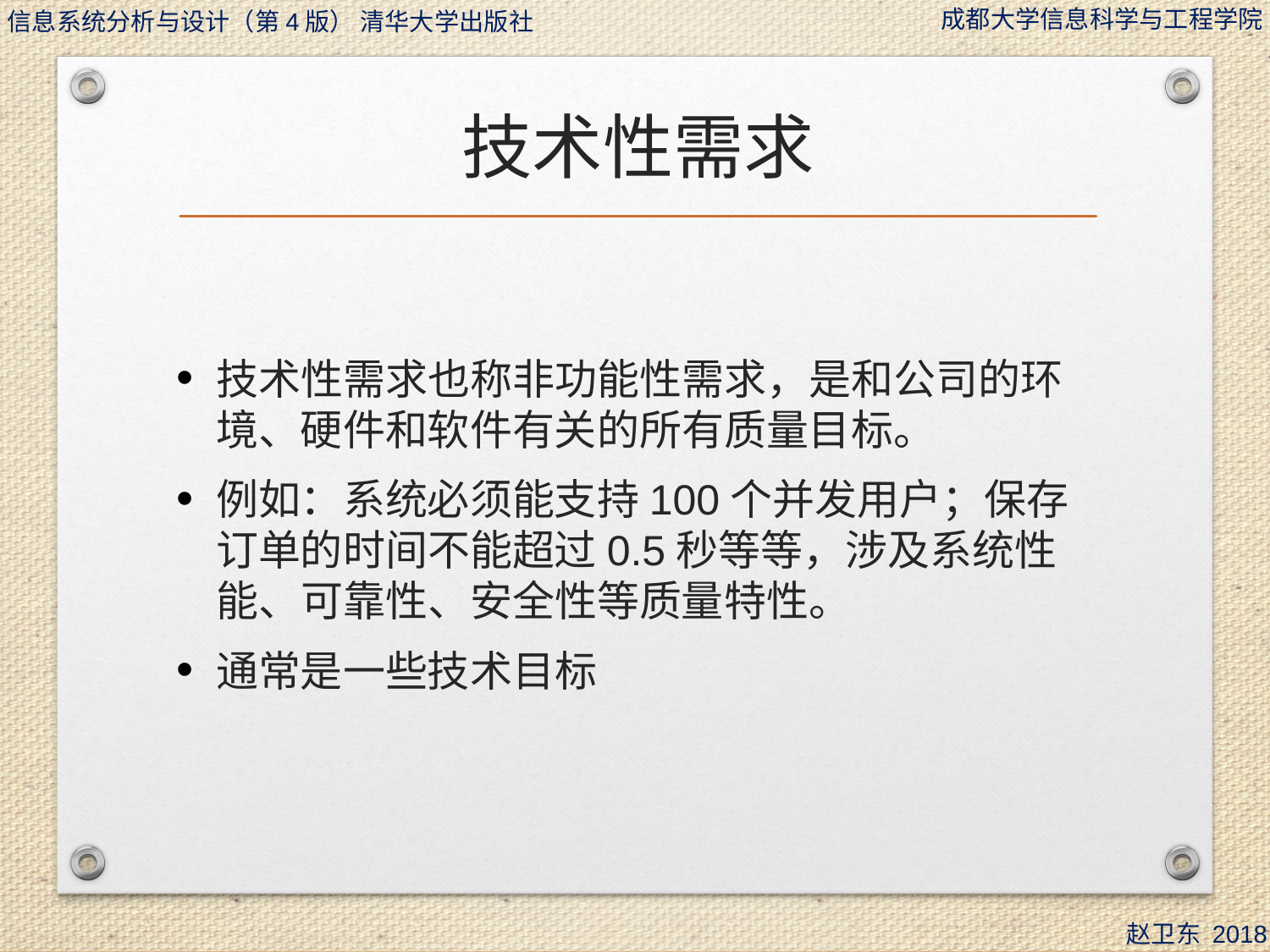

# 技术性需求
技术性需求也称非功能性需求，是和公司的环境、硬件和软件有关的所有质量目标。
例如：系统必须能支持100个并发用户；保存订单的时间不能超过0.5秒等等，涉及系统性能、可靠性、安全性等质量特性。
通常是一些技术目标